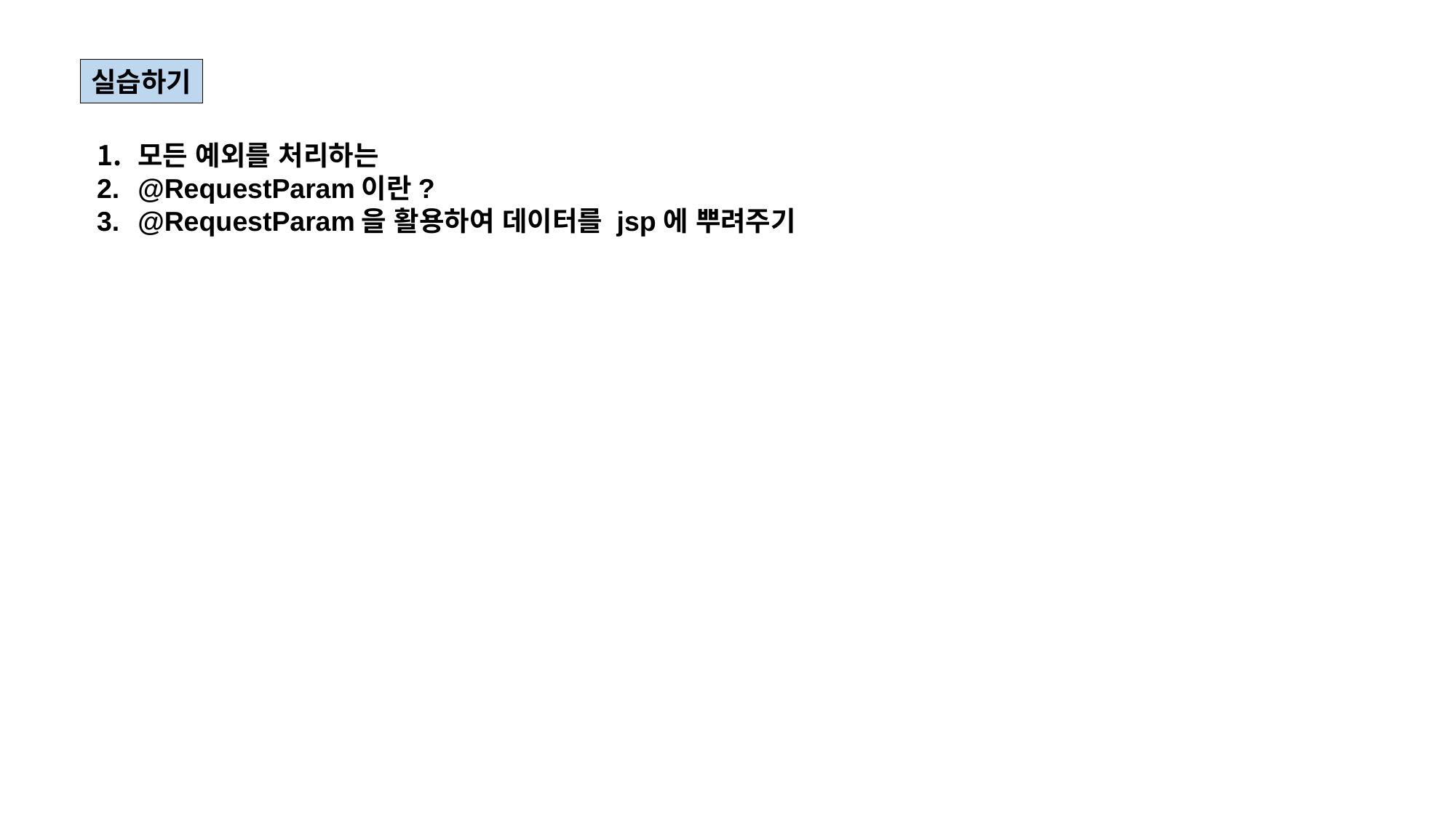

실습하기
모든 예외를 처리하는
@RequestParam이란?
@RequestParam을 활용하여 데이터를 jsp에 뿌려주기